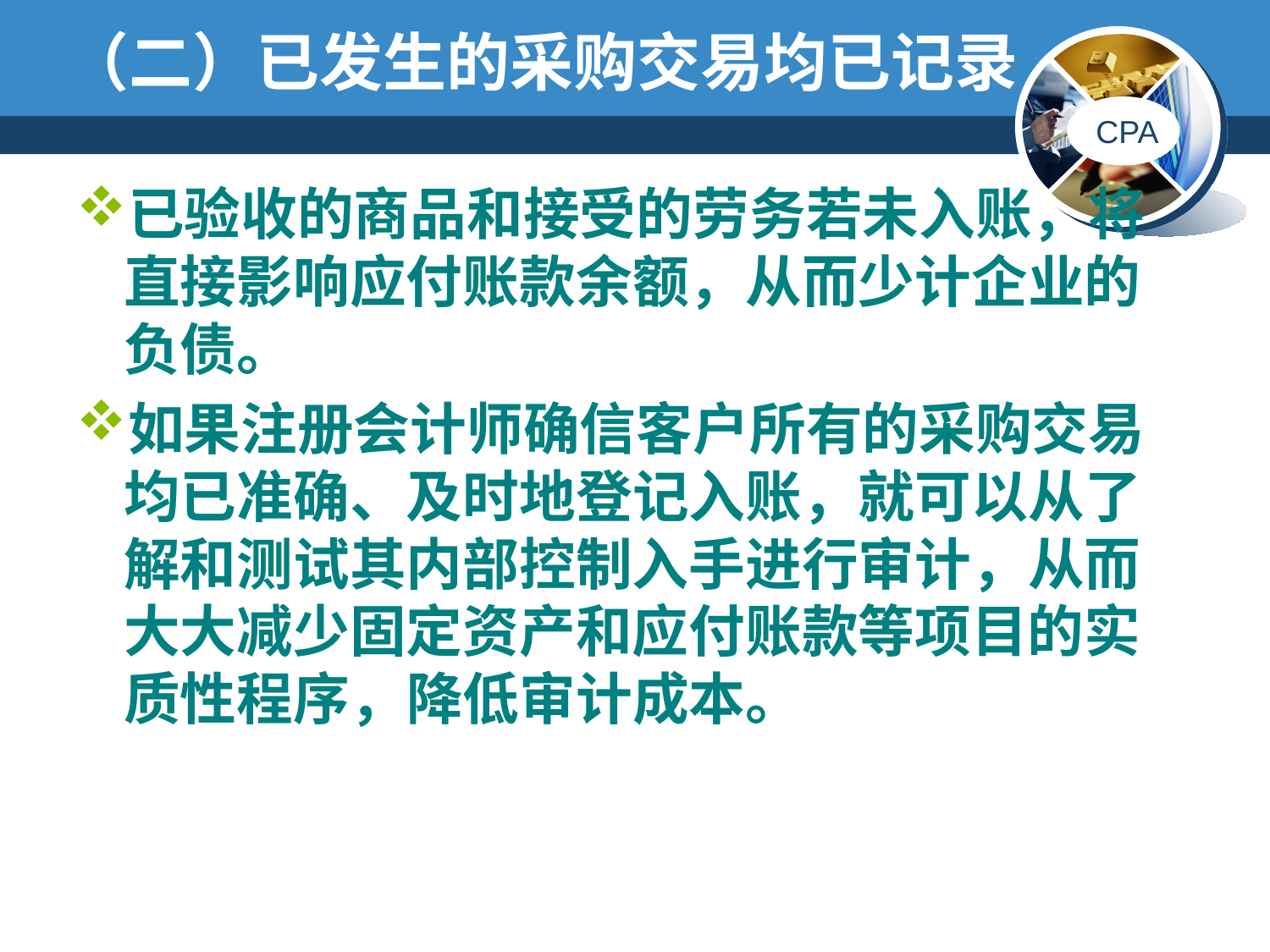

# （二）已发生的采购交易均已记录
已验收的商品和接受的劳务若未入账，将直接影响应付账款余额，从而少计企业的负债。
如果注册会计师确信客户所有的采购交易均已准确、及时地登记入账，就可以从了解和测试其内部控制入手进行审计，从而大大减少固定资产和应付账款等项目的实质性程序，降低审计成本。